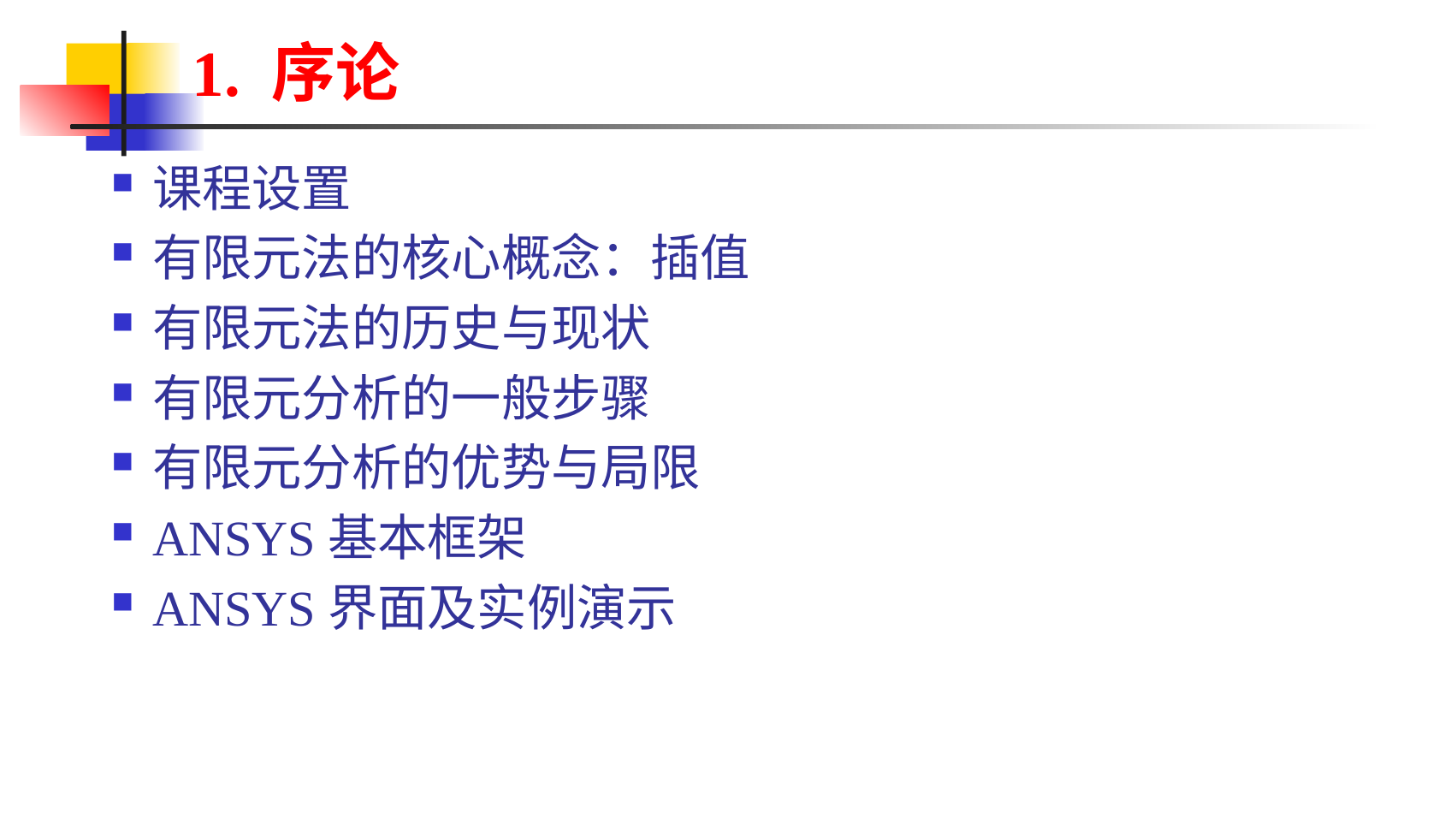

# 1. 序论
课程设置
有限元法的核心概念：插值
有限元法的历史与现状
有限元分析的一般步骤
有限元分析的优势与局限
ANSYS基本框架
ANSYS界面及实例演示